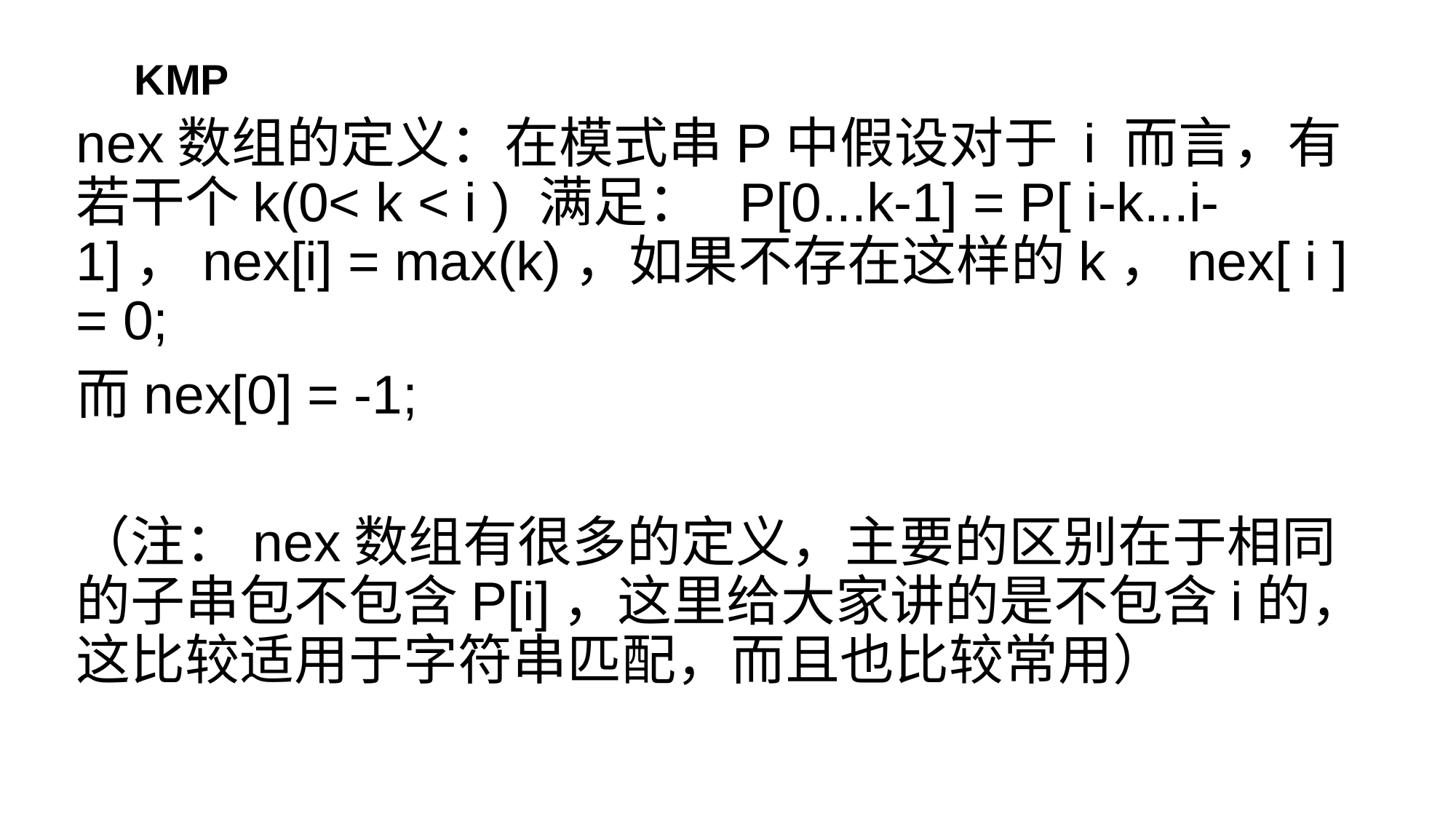

# KMP
nex数组的定义：在模式串P中假设对于 i 而言，有若干个k(0< k < i ) 满足：  P[0...k-1] = P[ i-k...i-1]，nex[i] = max(k)，如果不存在这样的k，nex[ i ] = 0;
而nex[0] = -1;

（注：nex数组有很多的定义，主要的区别在于相同的子串包不包含P[i]，这里给大家讲的是不包含i的，这比较适用于字符串匹配，而且也比较常用）